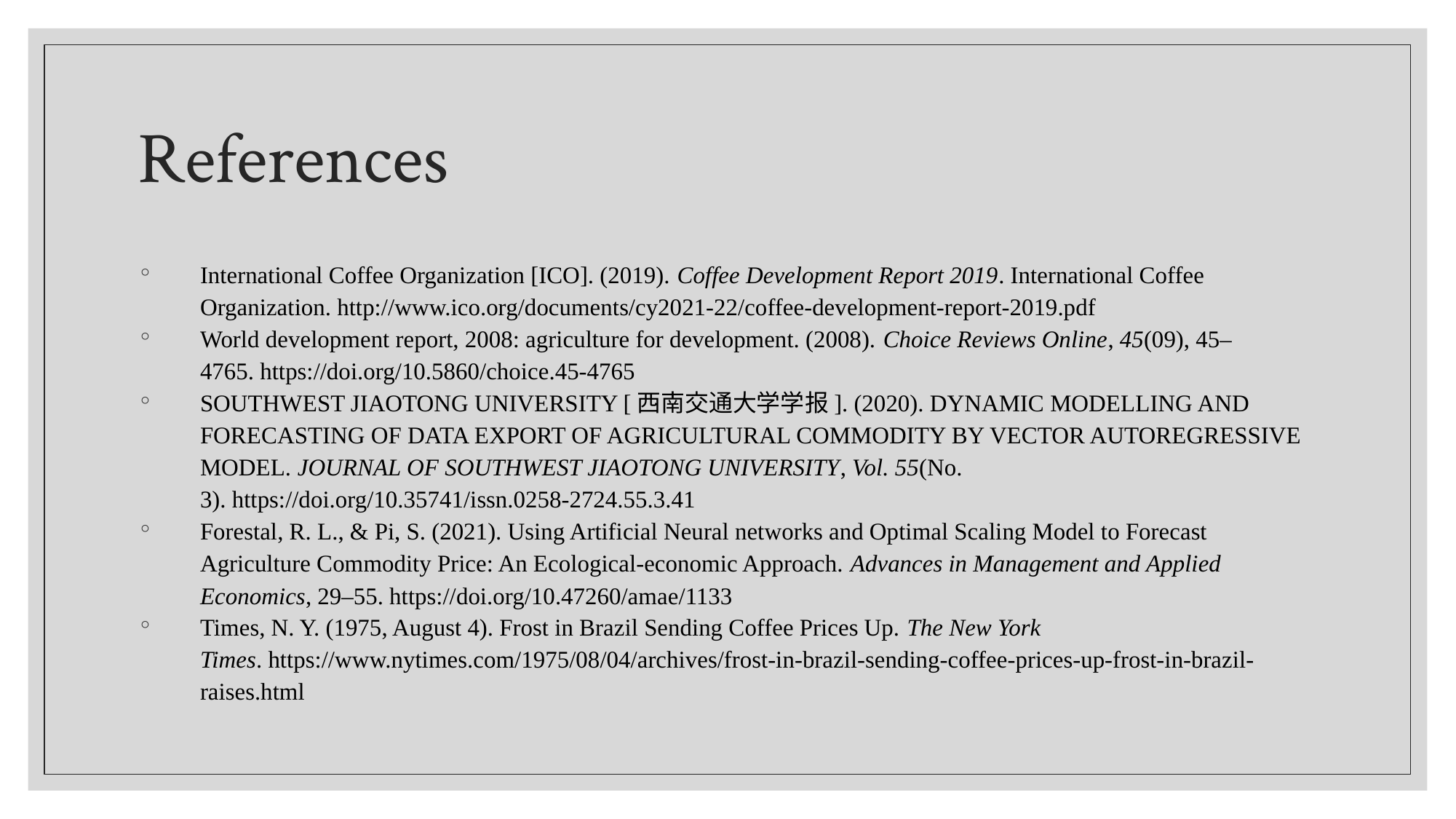

# References
International Coffee Organization [ICO]. (2019). Coffee Development Report 2019. International Coffee Organization. http://www.ico.org/documents/cy2021-22/coffee-development-report-2019.pdf
World development report, 2008: agriculture for development. (2008). Choice Reviews Online, 45(09), 45–4765. https://doi.org/10.5860/choice.45-4765
SOUTHWEST JIAOTONG UNIVERSITY [西南交通大学学报]. (2020). DYNAMIC MODELLING AND FORECASTING OF DATA EXPORT OF AGRICULTURAL COMMODITY BY VECTOR AUTOREGRESSIVE MODEL. JOURNAL OF SOUTHWEST JIAOTONG UNIVERSITY, Vol. 55(No. 3). https://doi.org/10.35741/issn.0258-2724.55.3.41
Forestal, R. L., & Pi, S. (2021). Using Artificial Neural networks and Optimal Scaling Model to Forecast Agriculture Commodity Price: An Ecological-economic Approach. Advances in Management and Applied Economics, 29–55. https://doi.org/10.47260/amae/1133
Times, N. Y. (1975, August 4). Frost in Brazil Sending Coffee Prices Up. The New York Times. https://www.nytimes.com/1975/08/04/archives/frost-in-brazil-sending-coffee-prices-up-frost-in-brazil-raises.html